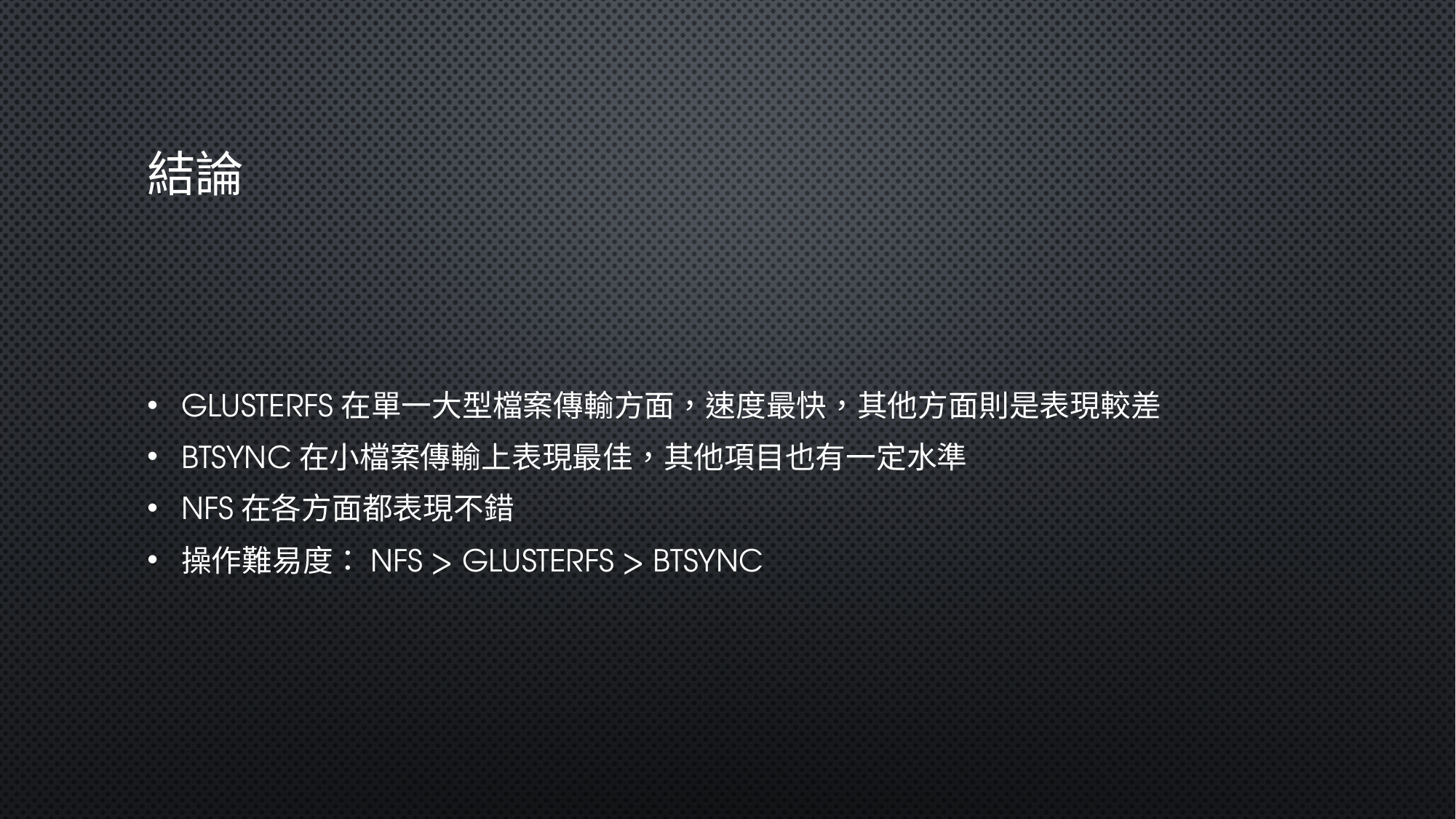

# 結論
GlusterFS在單一大型檔案傳輸方面，速度最快，其他方面則是表現較差
BTSYNC在小檔案傳輸上表現最佳，其他項目也有一定水準
NFS在各方面都表現不錯
操作難易度：NFS > GlusterFS > BTSYNC